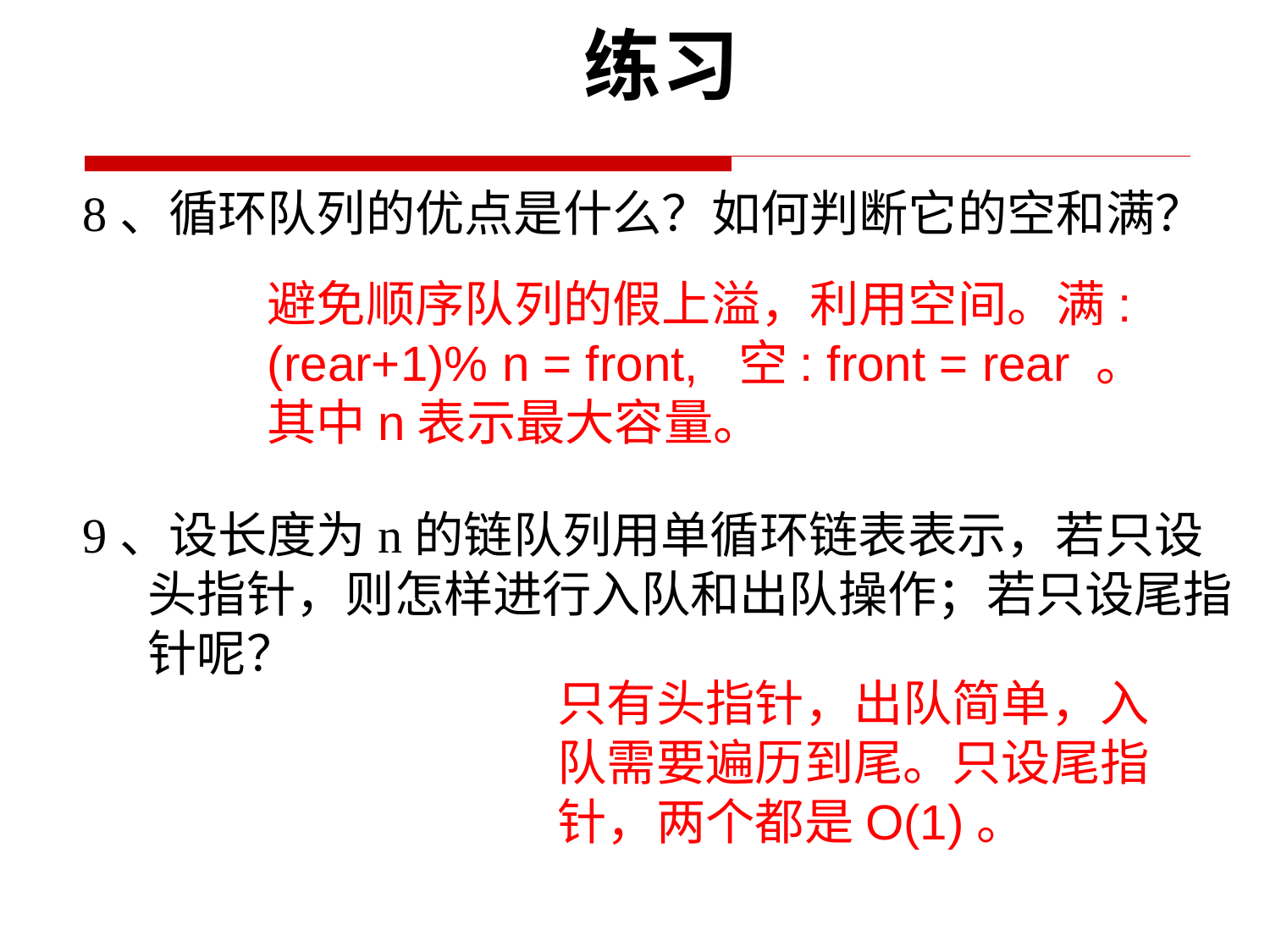

练习
8、循环队列的优点是什么？如何判断它的空和满？

9、设长度为n的链队列用单循环链表表示，若只设头指针，则怎样进行入队和出队操作；若只设尾指针呢？

避免顺序队列的假上溢，利用空间。满: (rear+1)% n = front,  空: front = rear 。其中n表示最大容量。
只有头指针，出队简单，入队需要遍历到尾。只设尾指针，两个都是O(1)。